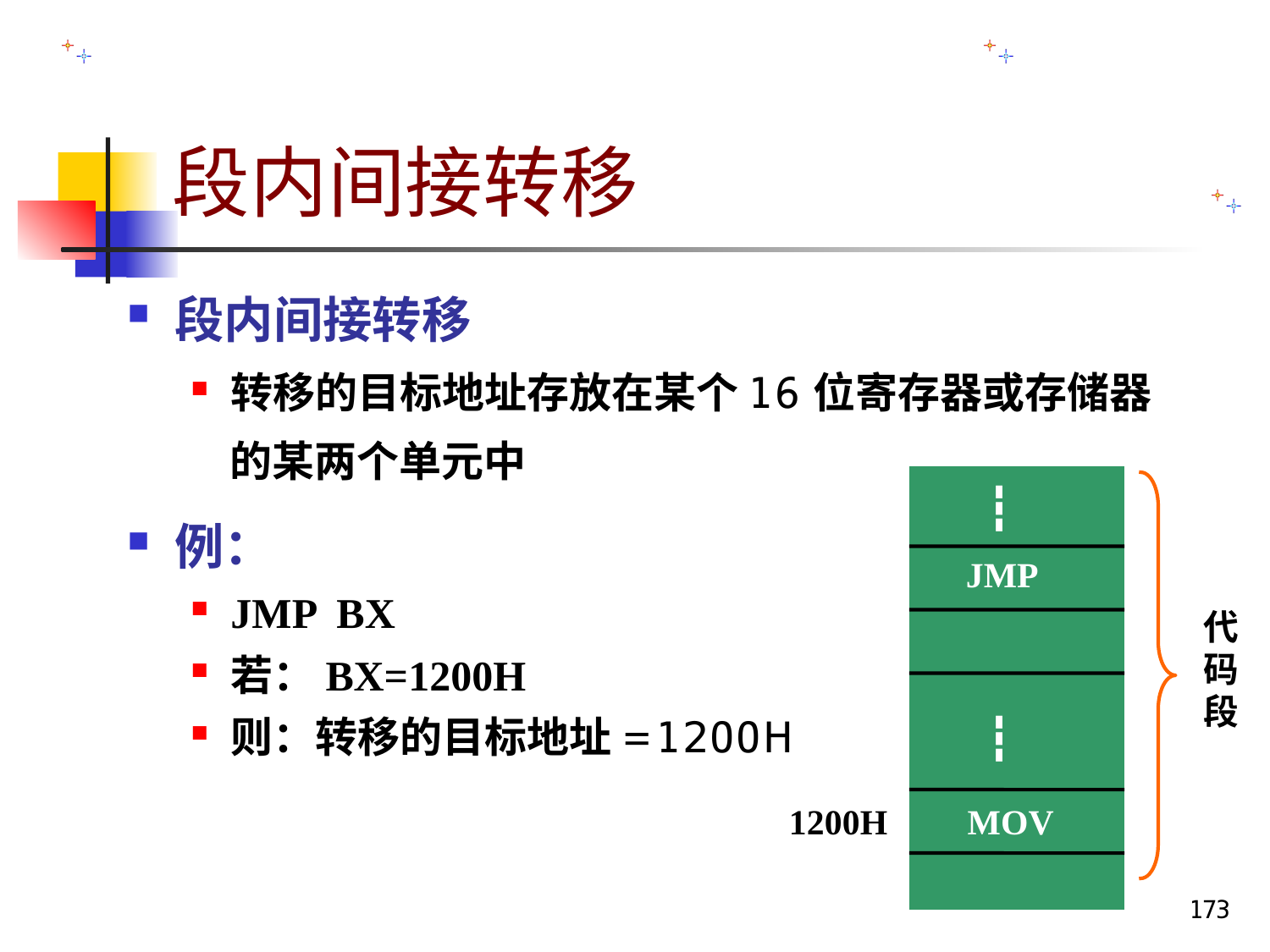

# 段内间接转移
段内间接转移
转移的目标地址存放在某个16位寄存器或存储器
   的某两个单元中
例：
JMP  BX
若：BX=1200H
则：转移的目标地址=1200H

┇

JMP
代码段

┇

1200H
MOV

173